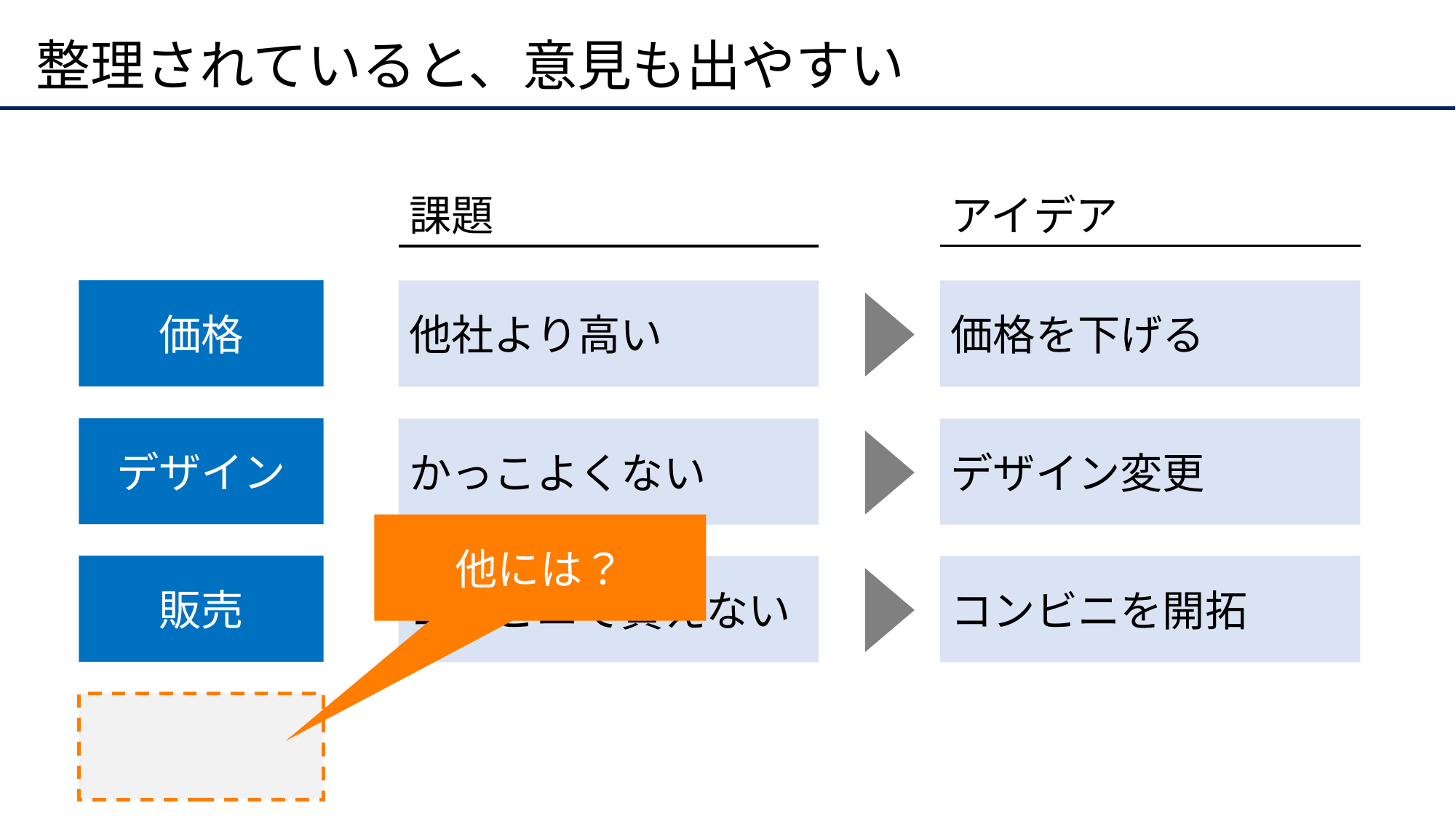

# 整理されていると、意見も出やすい
アイデア
課題
価格
他社より高い
価格を下げる

デザイン
かっこよくない
デザイン変更

他には？
販売
コンビニで買えない
コンビニを開拓